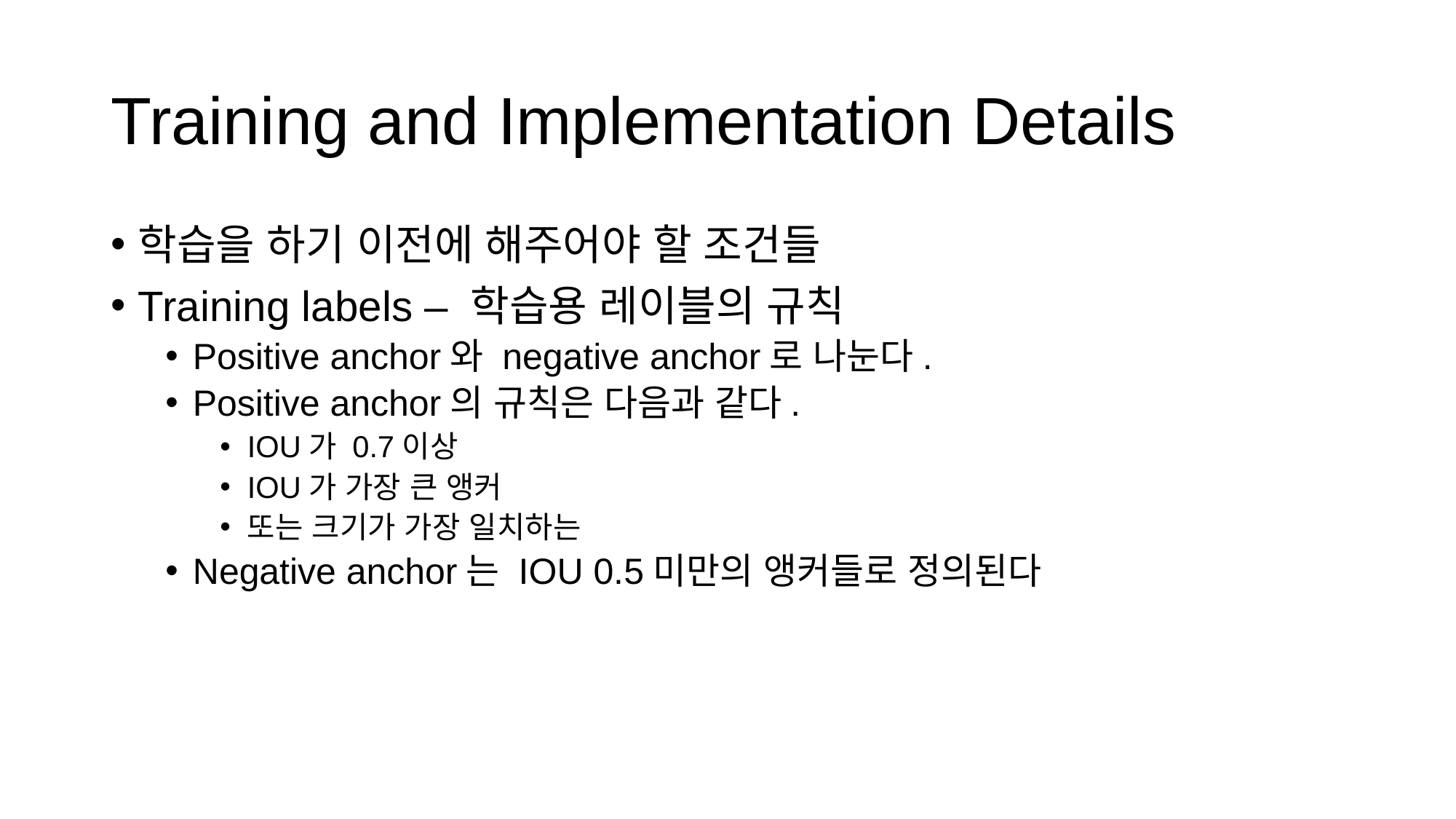

# Training and Implementation Details
학습을 하기 이전에 해주어야 할 조건들
Training labels – 학습용 레이블의 규칙
Positive anchor와 negative anchor로 나눈다.
Positive anchor의 규칙은 다음과 같다.
IOU가 0.7이상
IOU가 가장 큰 앵커
또는 크기가 가장 일치하는
Negative anchor는 IOU 0.5미만의 앵커들로 정의된다